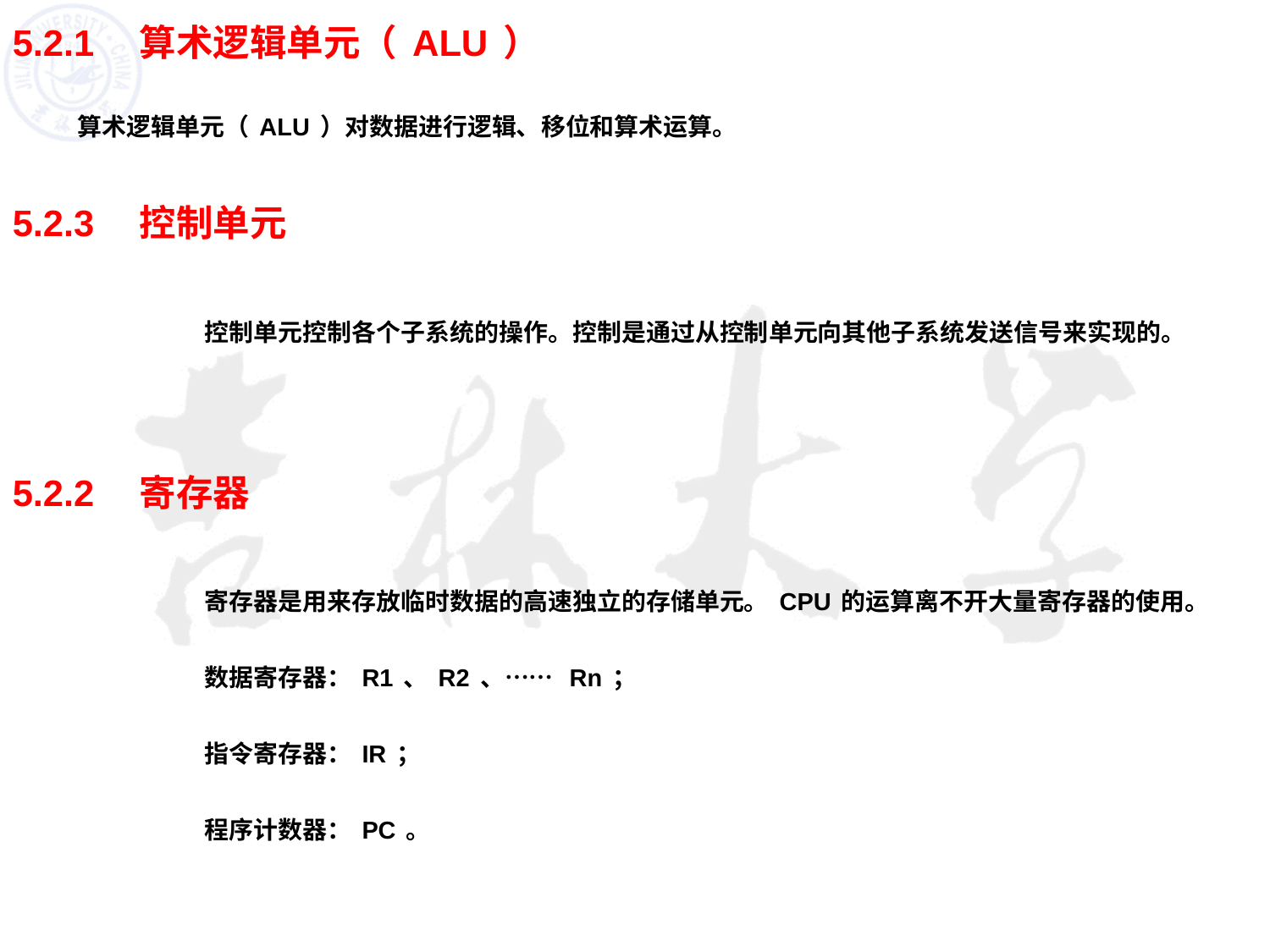

5.2.1	算术逻辑单元（ALU）
算术逻辑单元（ALU）对数据进行逻辑、移位和算术运算。
5.2.3	控制单元
	控制单元控制各个子系统的操作。控制是通过从控制单元向其他子系统发送信号来实现的。
5.2.2	寄存器
	寄存器是用来存放临时数据的高速独立的存储单元。CPU的运算离不开大量寄存器的使用。
	数据寄存器：R1、R2、…… Rn；
	指令寄存器：IR；
	程序计数器：PC。